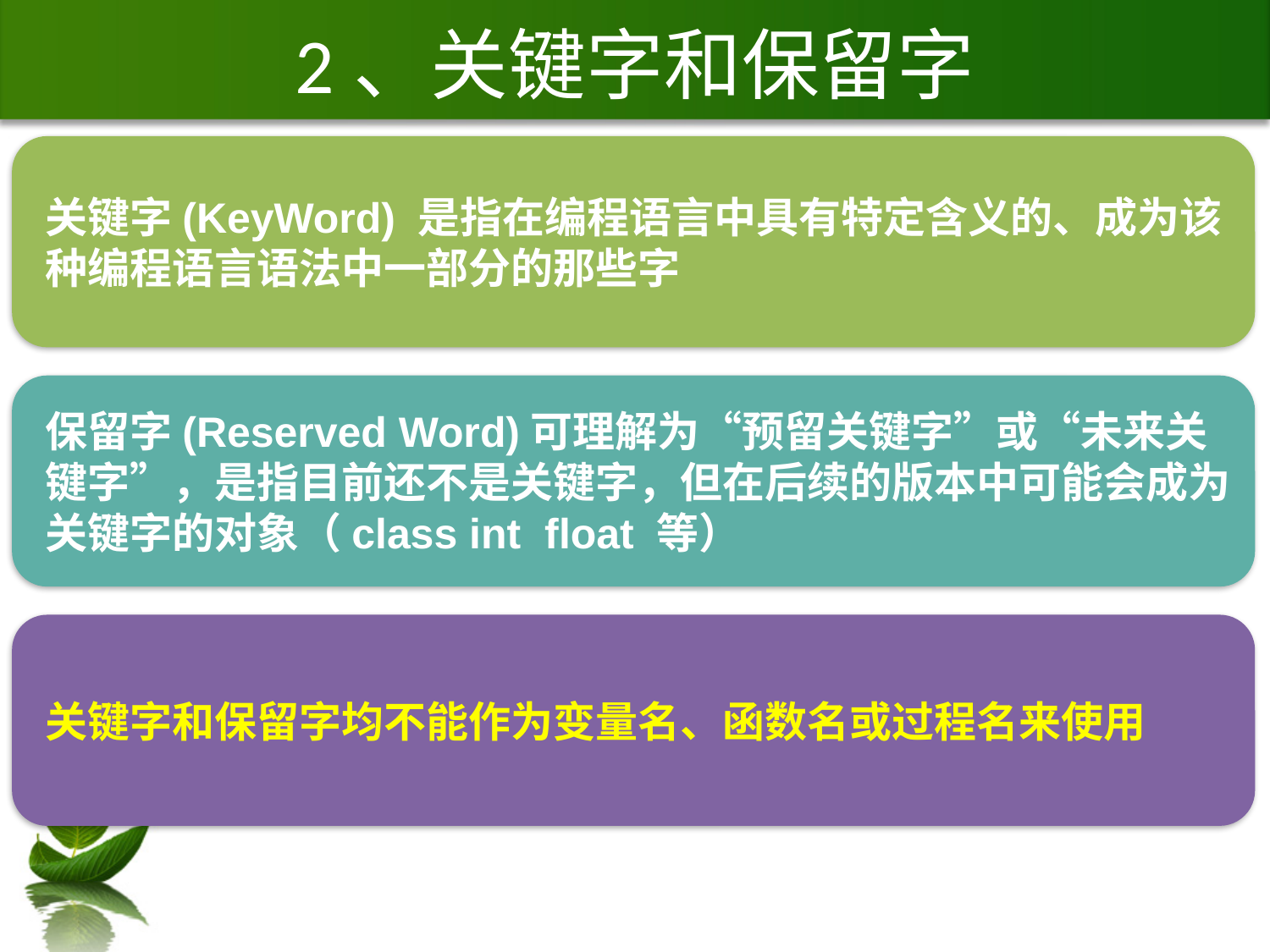

# 2、关键字和保留字
关键字(KeyWord) 是指在编程语言中具有特定含义的、成为该种编程语言语法中一部分的那些字
保留字(Reserved Word)可理解为“预留关键字”或“未来关键字”，是指目前还不是关键字，但在后续的版本中可能会成为关键字的对象（class int  float 等）
关键字和保留字均不能作为变量名、函数名或过程名来使用